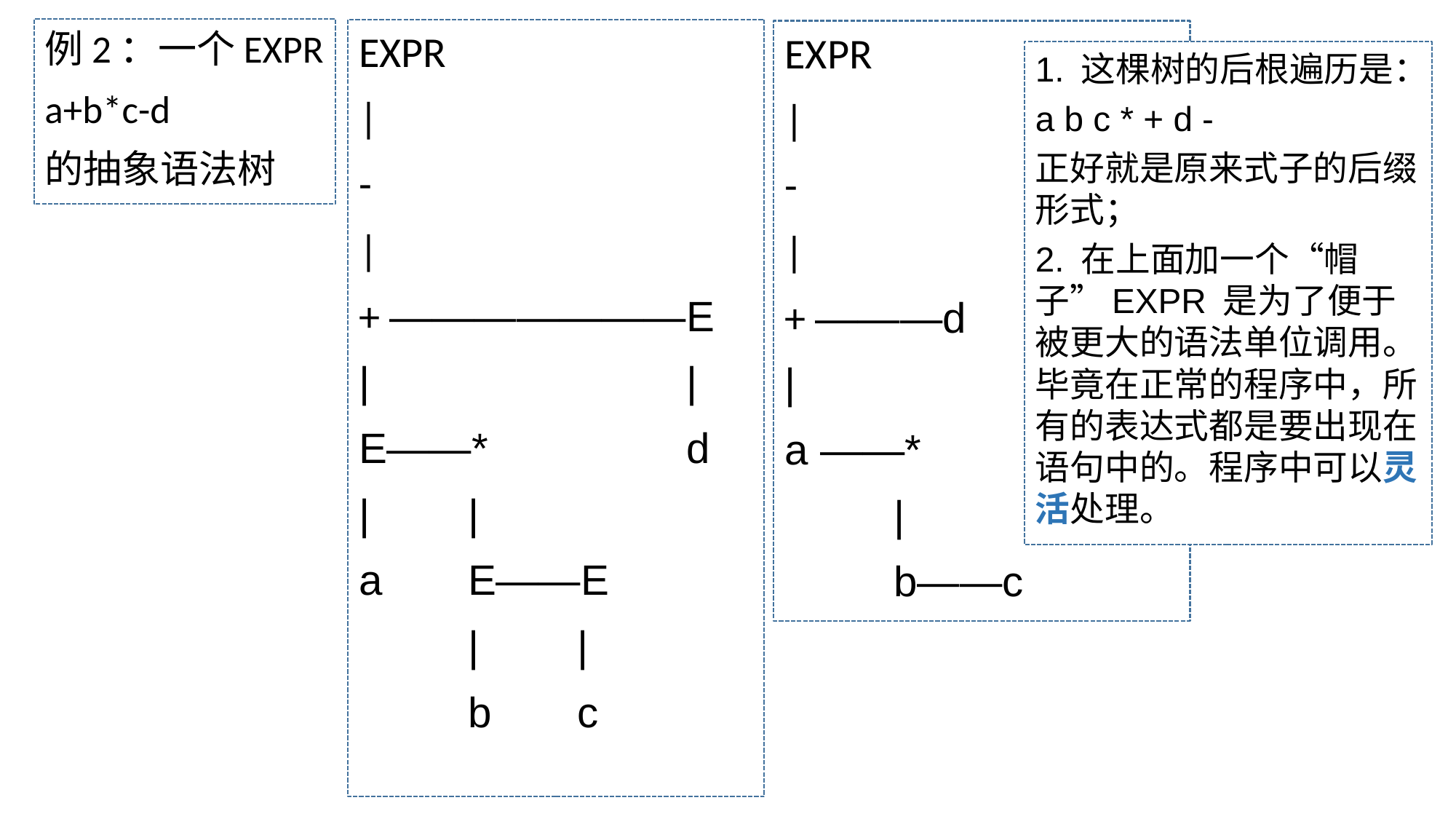

例2：一个EXPR
a+b*c-d
的抽象语法树

EXPR
|
-
|
+ ———————E
|			|
E——*		d
|	|
a	E——E
	|	|
	b	c
EXPR
|
-
|
+ ———d
|
a ——*
	|
	b——c

1. 这棵树的后根遍历是：
a b c * + d -
正好就是原来式子的后缀形式；
2. 在上面加一个“帽子”EXPR 是为了便于被更大的语法单位调用。毕竟在正常的程序中，所有的表达式都是要出现在语句中的。程序中可以灵活处理。